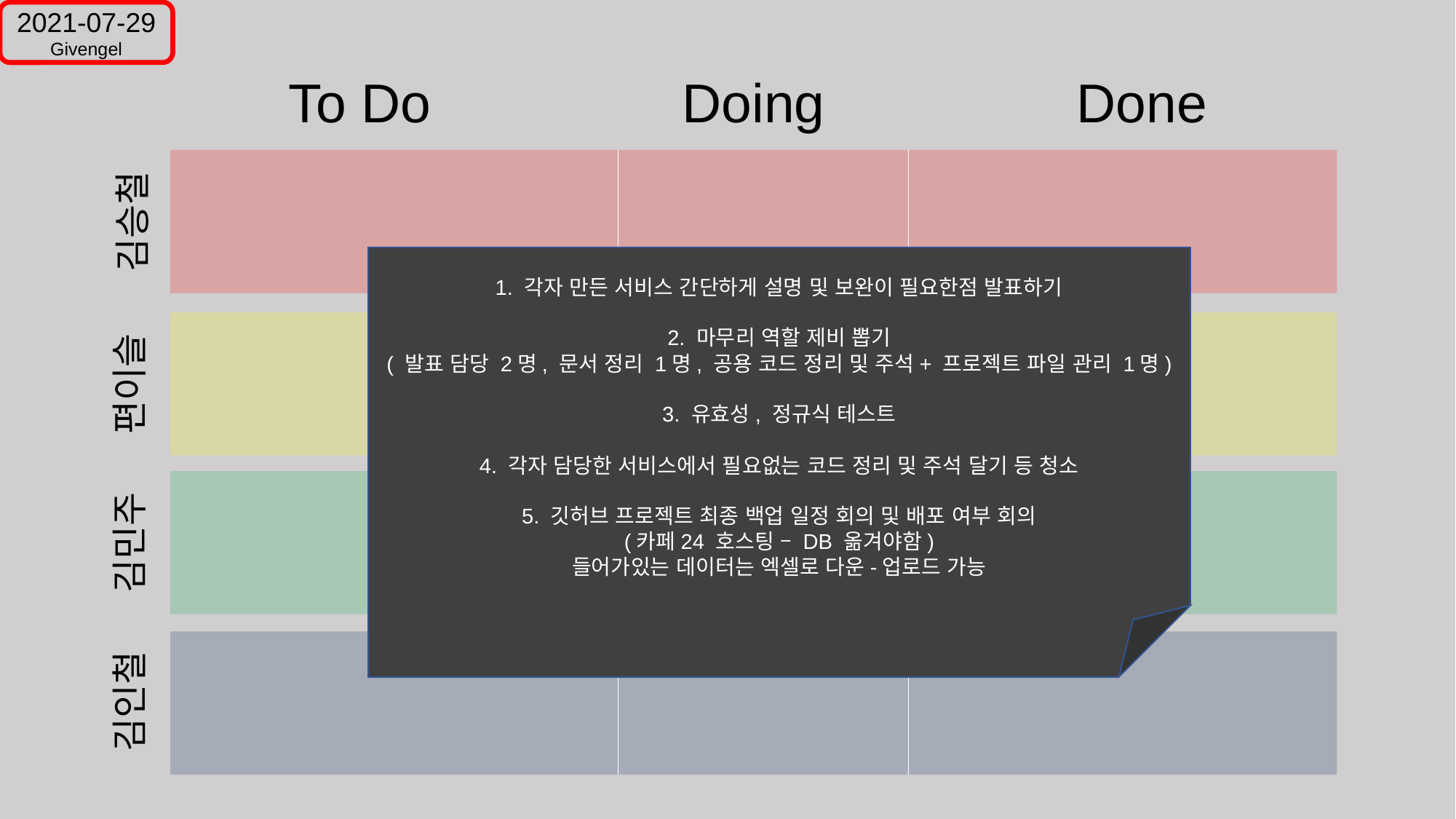

2021-07-29
Givengel
Done
Doing
To Do

김승철
1. 각자 만든 서비스 간단하게 설명 및 보완이 필요한점 발표하기

2. 마무리 역할 제비 뽑기
( 발표 담당 2명, 문서 정리 1명, 공용 코드 정리 및 주석+ 프로젝트 파일 관리 1명)

3. 유효성, 정규식 테스트

4. 각자 담당한 서비스에서 필요없는 코드 정리 및 주석 달기 등 청소

5. 깃허브 프로젝트 최종 백업 일정 회의 및 배포 여부 회의
(카페24 호스팅 – DB 옮겨야함)
들어가있는 데이터는 엑셀로 다운-업로드 가능

편이슬

김민주

김인철